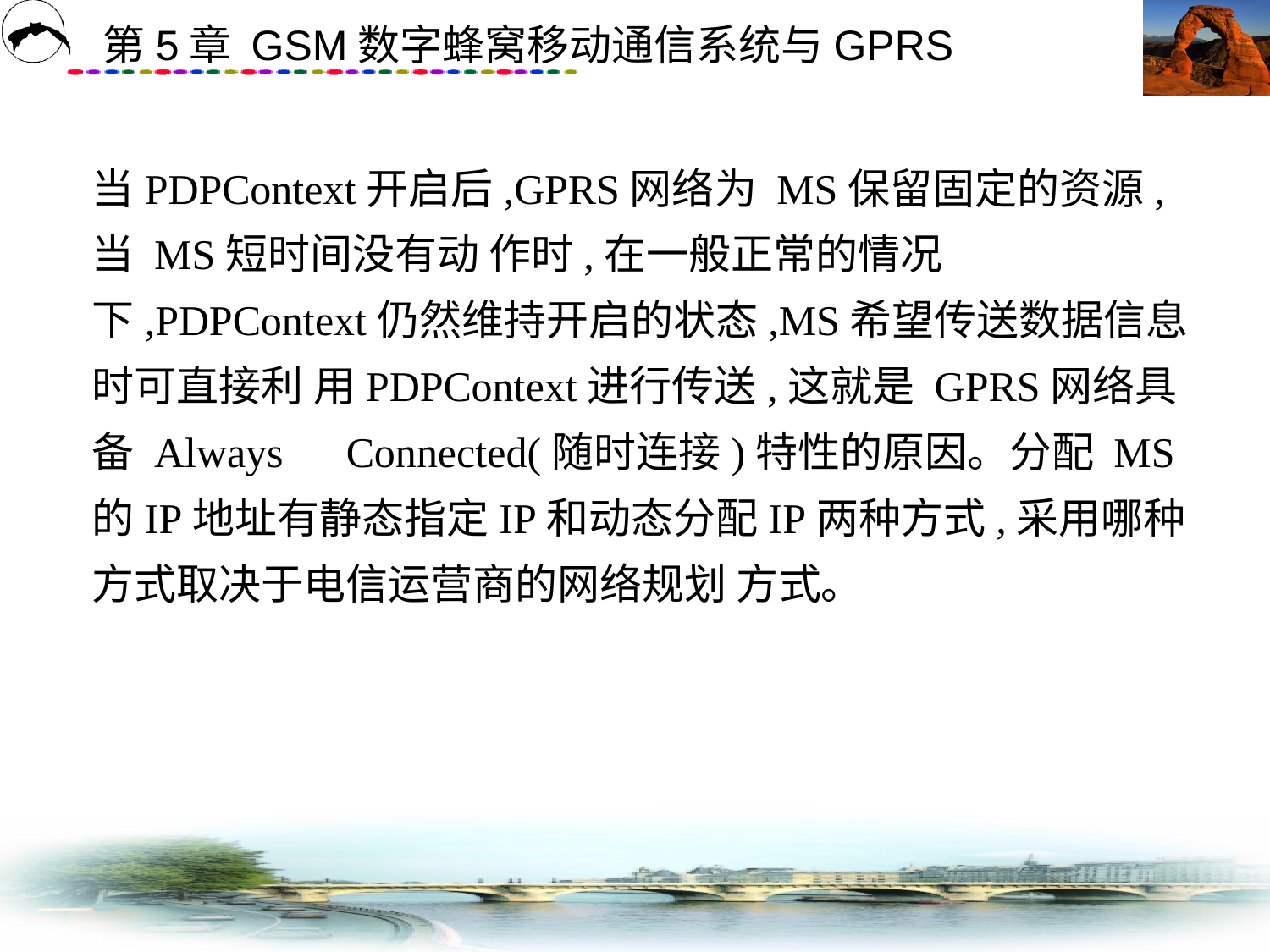

# 当PDPContext开启后,GPRS网络为 MS保留固定的资源,当 MS短时间没有动 作时,在一般正常的情况下,PDPContext仍然维持开启的状态,MS希望传送数据信息时可直接利 用PDPContext进行传送,这就是 GPRS网络具备 Always　Connected(随时连接)特性的原因。分配 MS的IP地址有静态指定IP和动态分配IP两种方式,采用哪种方式取决于电信运营商的网络规划 方式。